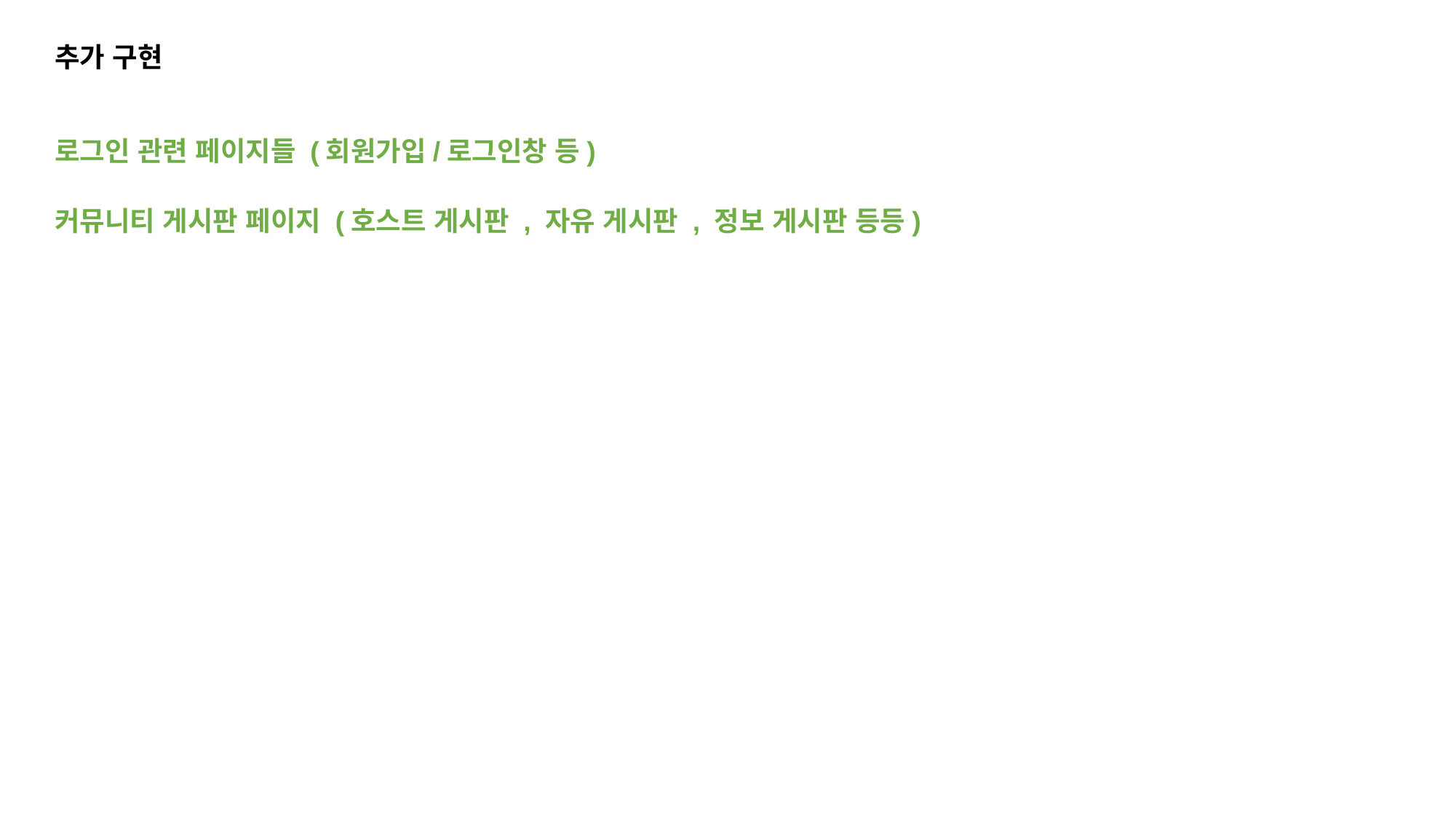

추가 구현
로그인 관련 페이지들 (회원가입/로그인창 등)
커뮤니티 게시판 페이지 (호스트 게시판 , 자유 게시판 , 정보 게시판 등등)